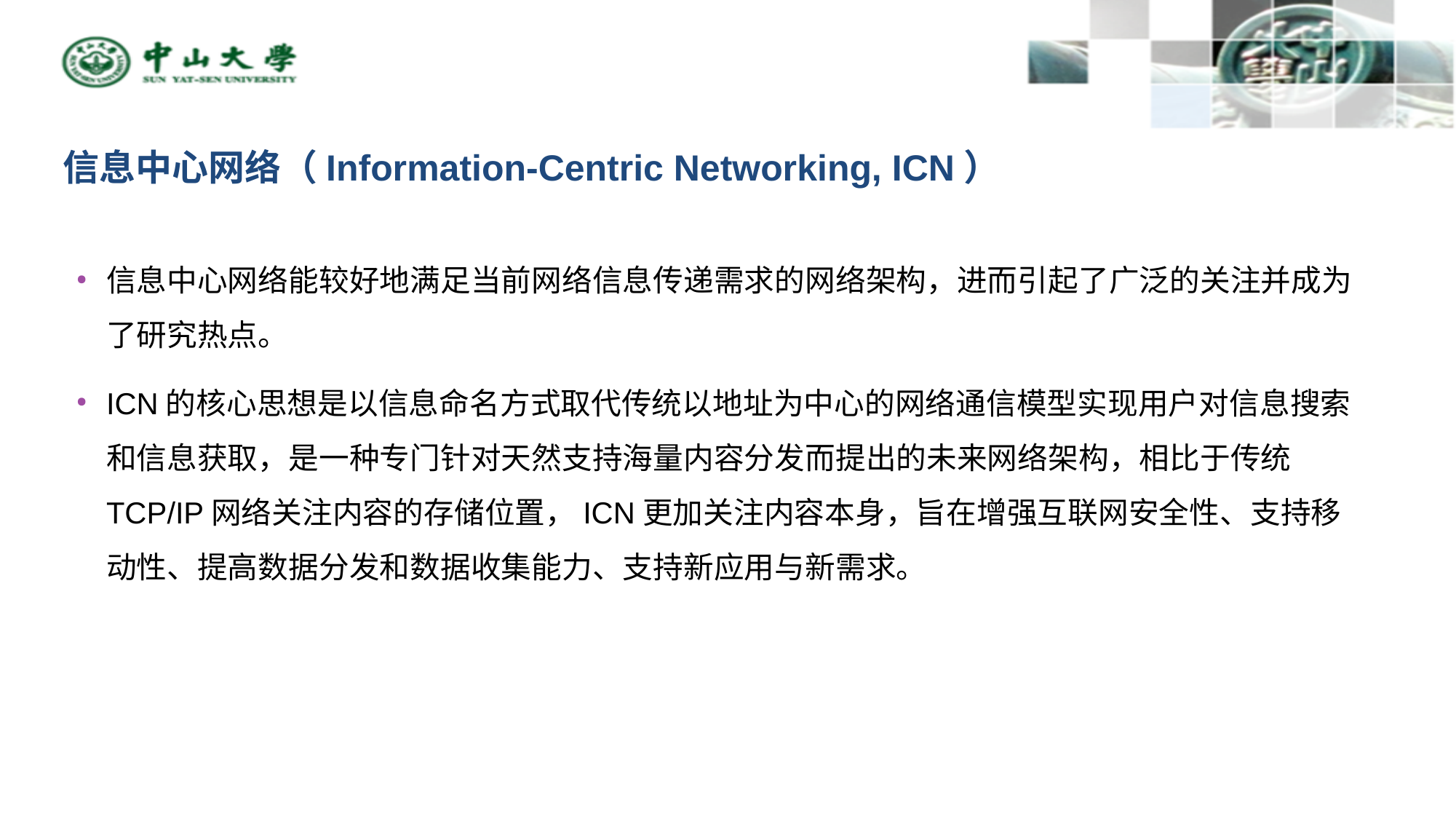

# 信息中心网络（Information-Centric Networking, ICN）
信息中心网络能较好地满足当前网络信息传递需求的网络架构，进而引起了广泛的关注并成为了研究热点。
ICN的核心思想是以信息命名方式取代传统以地址为中心的网络通信模型实现用户对信息搜索和信息获取，是一种专门针对天然支持海量内容分发而提出的未来网络架构，相比于传统TCP/IP网络关注内容的存储位置，ICN更加关注内容本身，旨在增强互联网安全性、支持移动性、提高数据分发和数据收集能力、支持新应用与新需求。